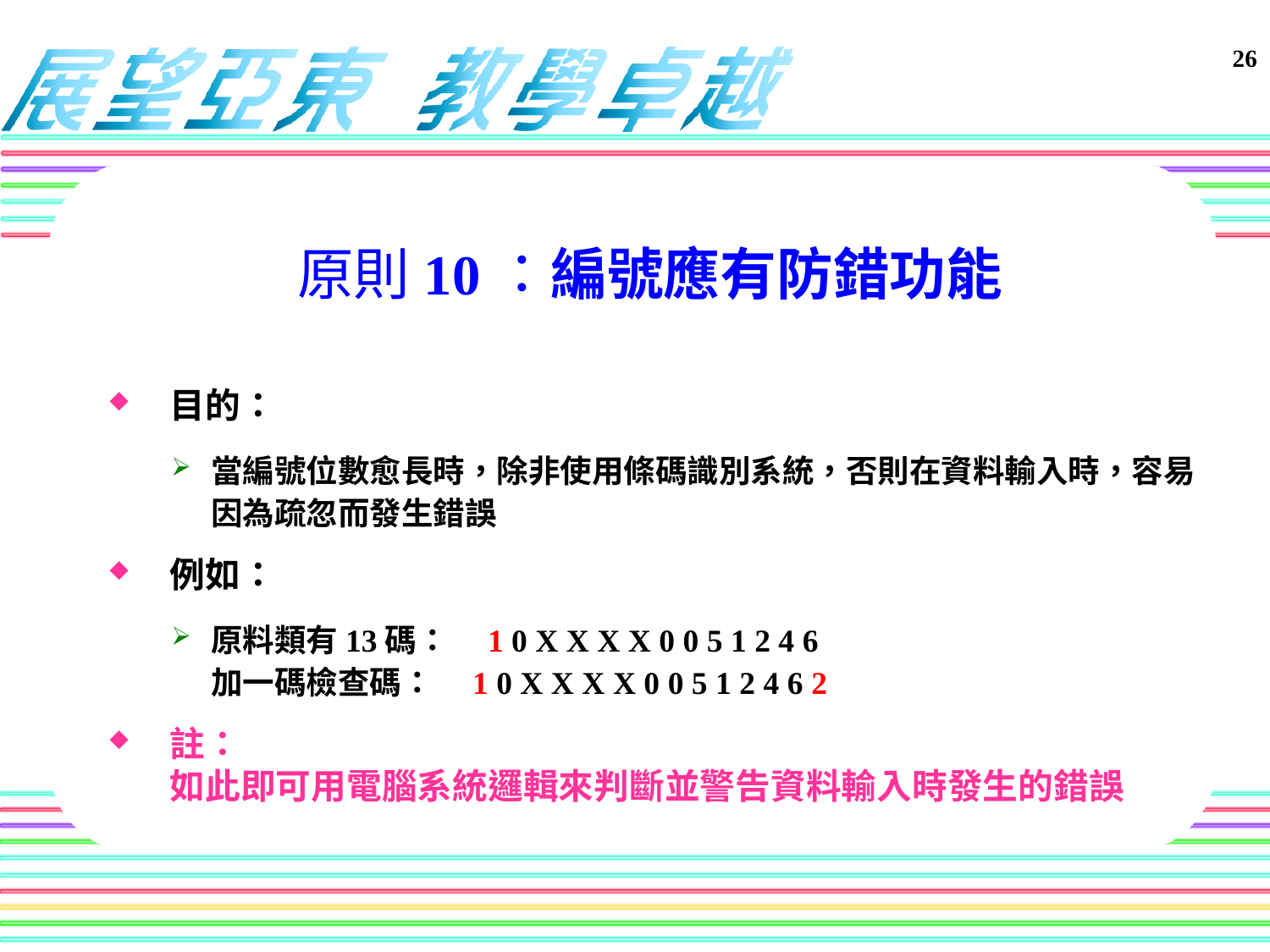

原則10：編號應有防錯功能
目的：
當編號位數愈長時，除非使用條碼識別系統，否則在資料輸入時，容易因為疏忽而發生錯誤
例如：
原料類有13碼：　1 0 X X X X 0 0 5 1 2 4 6
加一碼檢查碼：　1 0 X X X X 0 0 5 1 2 4 6 2
註：
如此即可用電腦系統邏輯來判斷並警告資料輸入時發生的錯誤